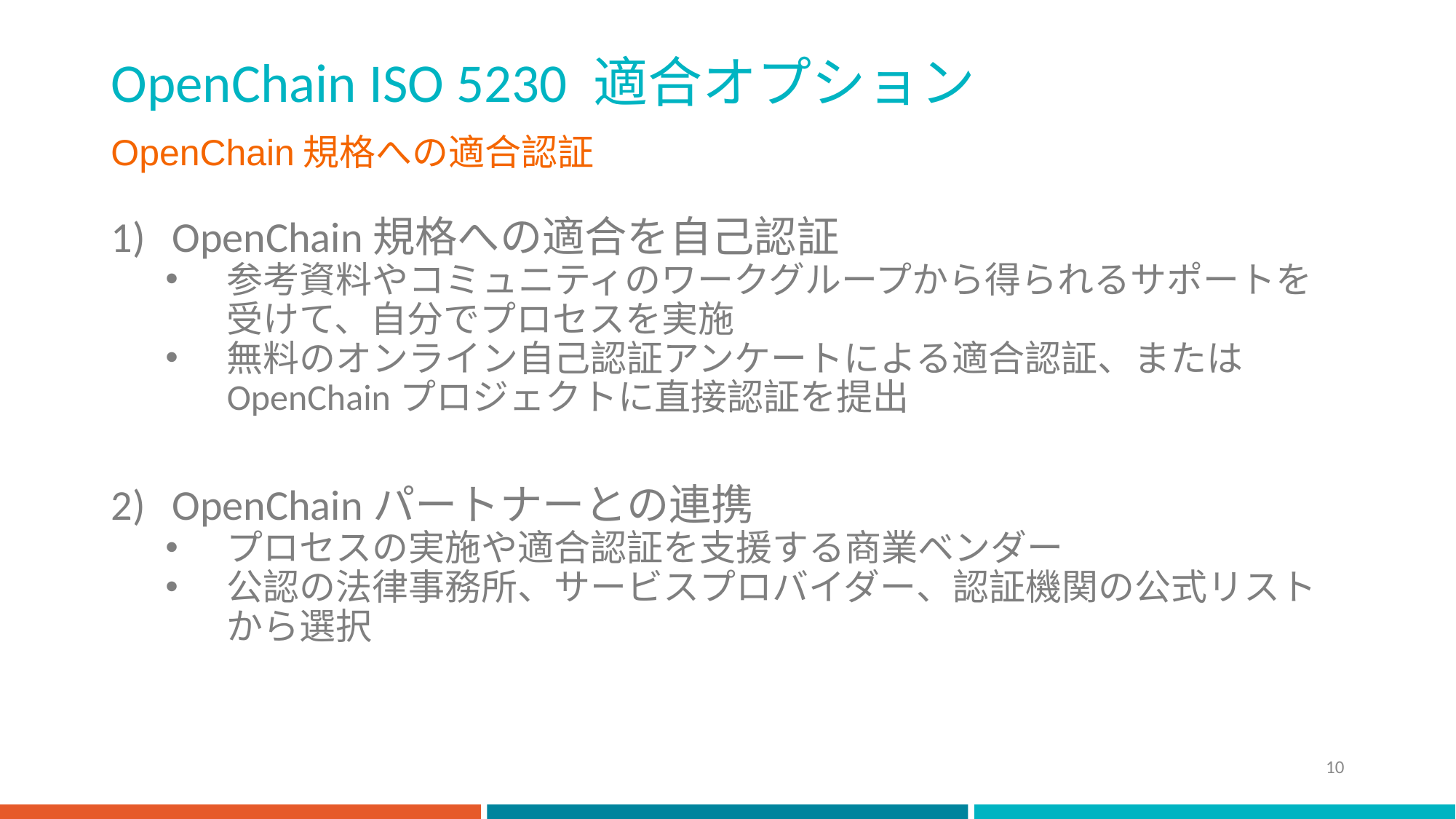

# OpenChain ISO 5230 適合オプション
OpenChain規格への適合認証
OpenChain規格への適合を自己認証
参考資料やコミュニティのワークグループから得られるサポートを受けて、自分でプロセスを実施
無料のオンライン自己認証アンケートによる適合認証、またはOpenChainプロジェクトに直接認証を提出

OpenChainパートナーとの連携
プロセスの実施や適合認証を支援する商業ベンダー
公認の法律事務所、サービスプロバイダー、認証機関の公式リストから選択

10